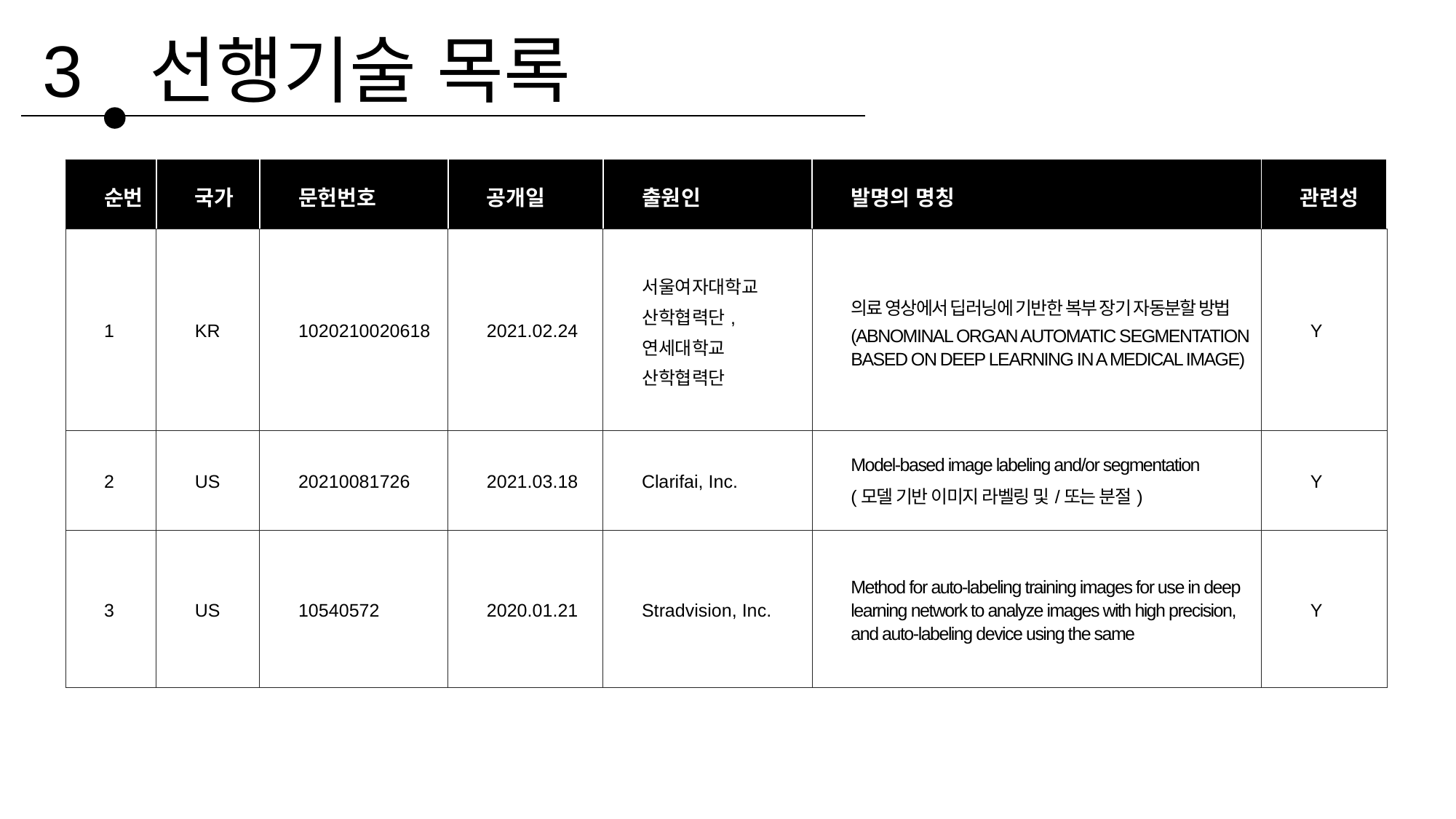

3
선행기술 목록

| 순번 | 국가 | 문헌번호 | 공개일 | 출원인 | 발명의 명칭 | 관련성 |
| --- | --- | --- | --- | --- | --- | --- |
| 1 | KR | 1020210020618 | 2021.02.24 | 서울여자대학교 산학협력단, 연세대학교 산학협력단 | 의료 영상에서 딥러닝에 기반한 복부 장기 자동분할 방법 (ABNOMINAL ORGAN AUTOMATIC SEGMENTATION BASED ON DEEP LEARNING IN A MEDICAL IMAGE) | Y |
| 2 | US | 20210081726 | 2021.03.18 | Clarifai, Inc. | Model-based image labeling and/or segmentation (모델 기반 이미지 라벨링 및/또는 분절) | Y |
| 3 | US | 10540572 | 2020.01.21 | Stradvision, Inc. | Method for auto-labeling training images for use in deep learning network to analyze images with high precision, and auto-labeling device using the same | Y |